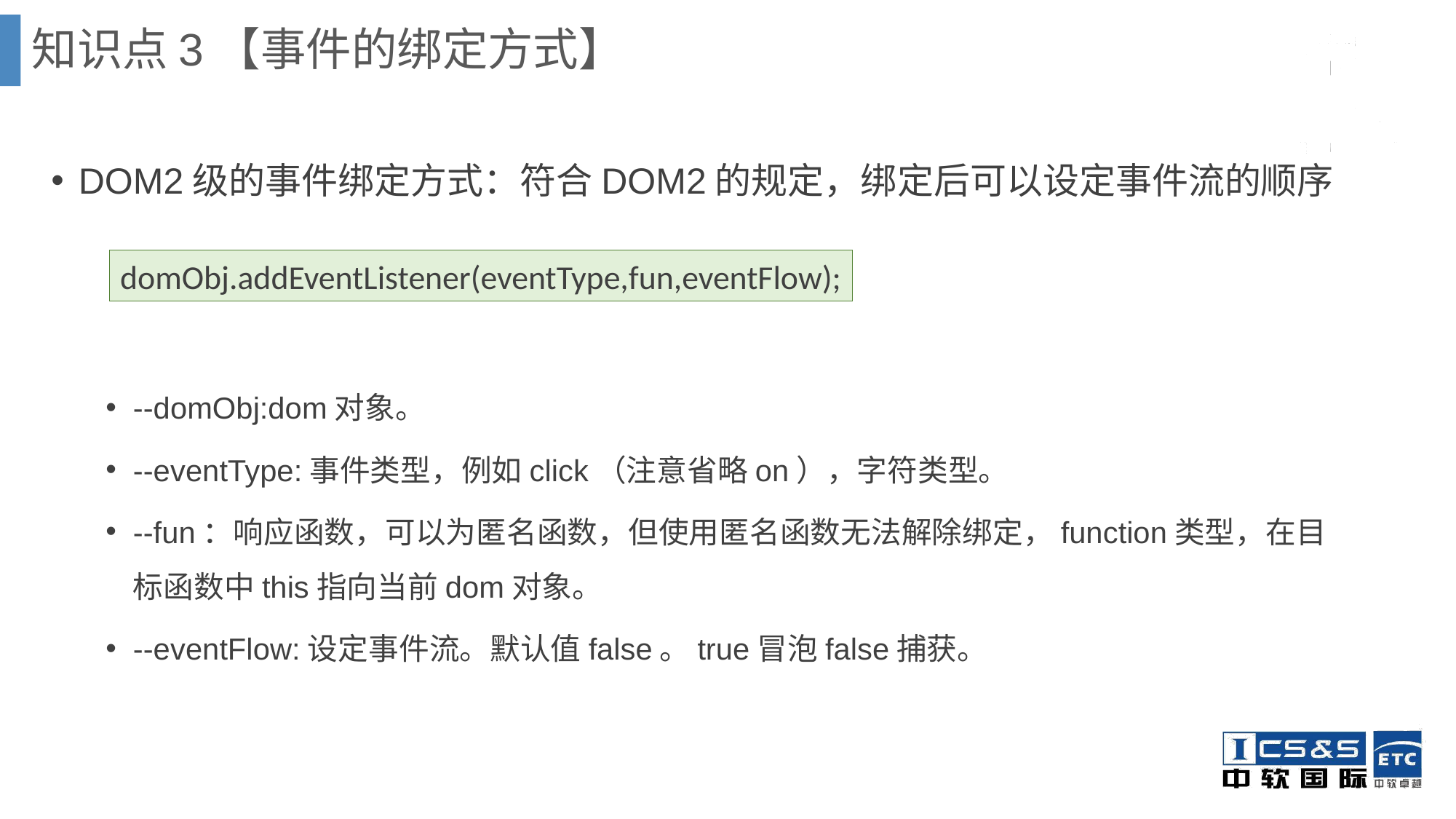

知识点3【事件的绑定方式】
DOM2级的事件绑定方式：符合DOM2的规定，绑定后可以设定事件流的顺序

--domObj:dom对象。
--eventType:事件类型，例如click（注意省略on），字符类型。
--fun：响应函数，可以为匿名函数，但使用匿名函数无法解除绑定，function类型，在目标函数中this指向当前dom对象。
--eventFlow:设定事件流。默认值false。true冒泡false捕获。
domObj.addEventListener(eventType,fun,eventFlow);